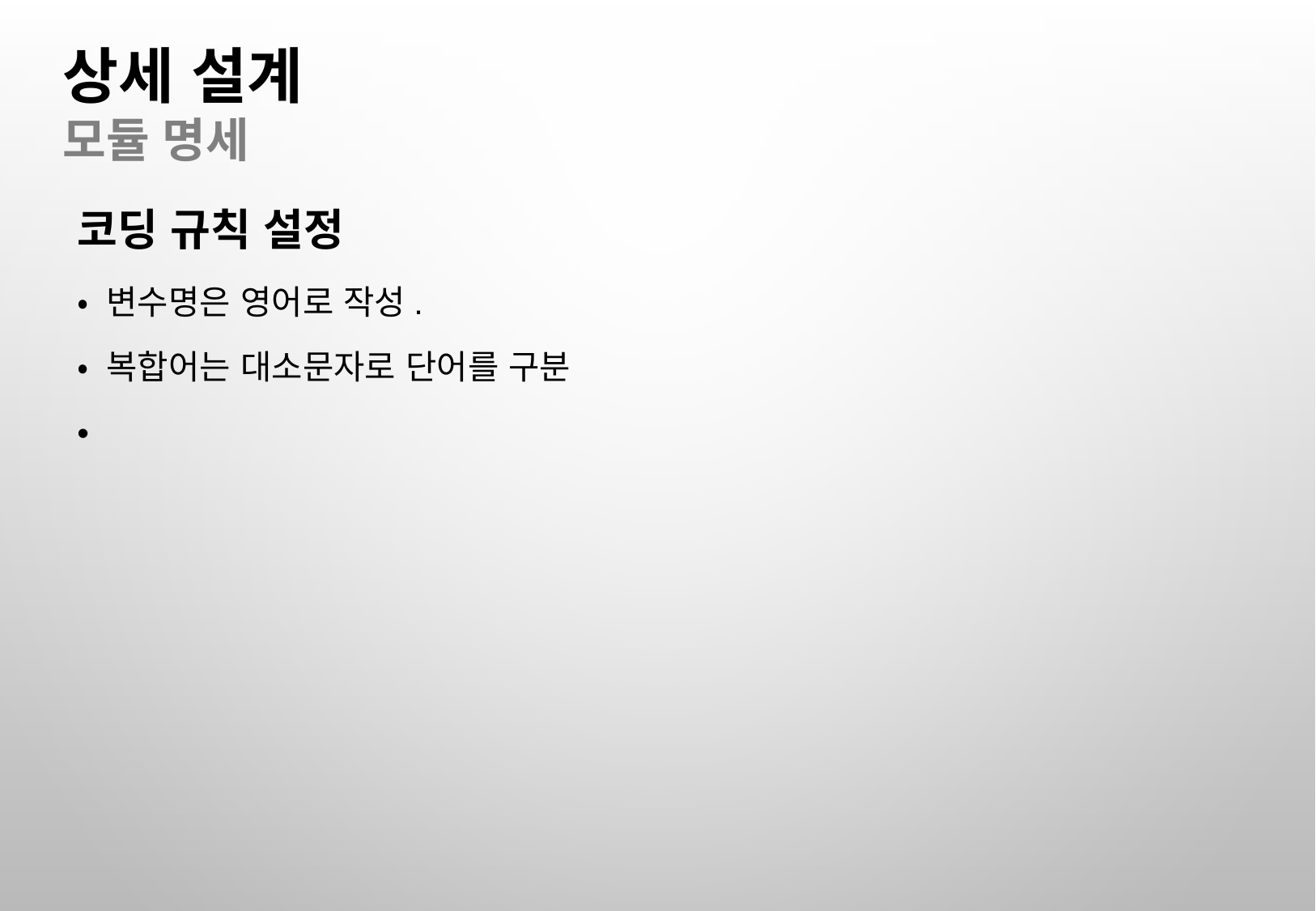

상세 설계
모듈 명세
코딩 규칙 설정
• 변수명은 영어로 작성.
• 복합어는 대소문자로 단어를 구분
•